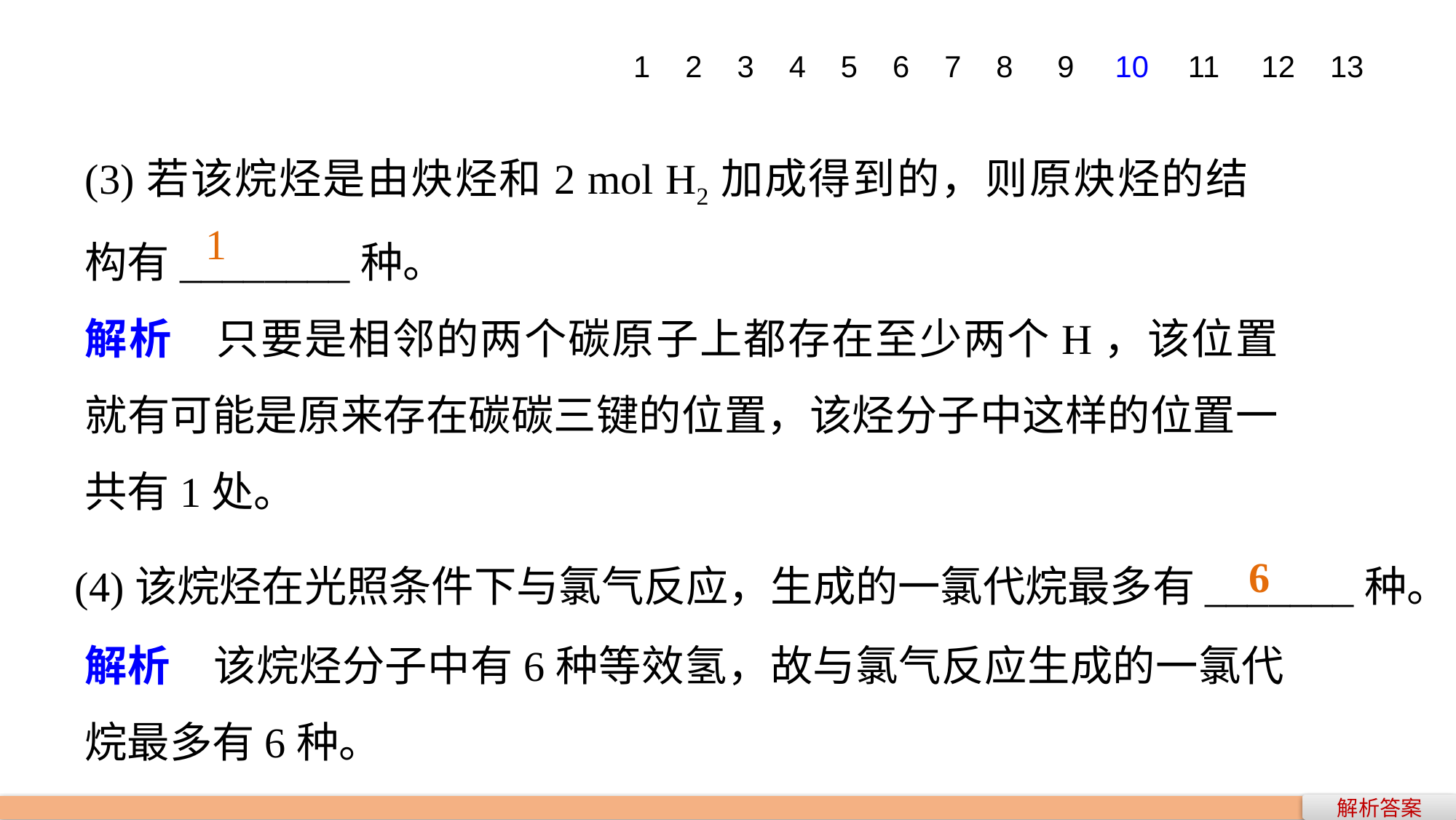

1
2
3
4
5
6
7
8
9
10
11
12
13
(3)若该烷烃是由炔烃和2 mol H2加成得到的，则原炔烃的结构有________种。
1
解析　只要是相邻的两个碳原子上都存在至少两个H，该位置就有可能是原来存在碳碳三键的位置，该烃分子中这样的位置一共有1处。
6
(4)该烷烃在光照条件下与氯气反应，生成的一氯代烷最多有_______种。
解析　该烷烃分子中有6种等效氢，故与氯气反应生成的一氯代烷最多有6种。
解析答案